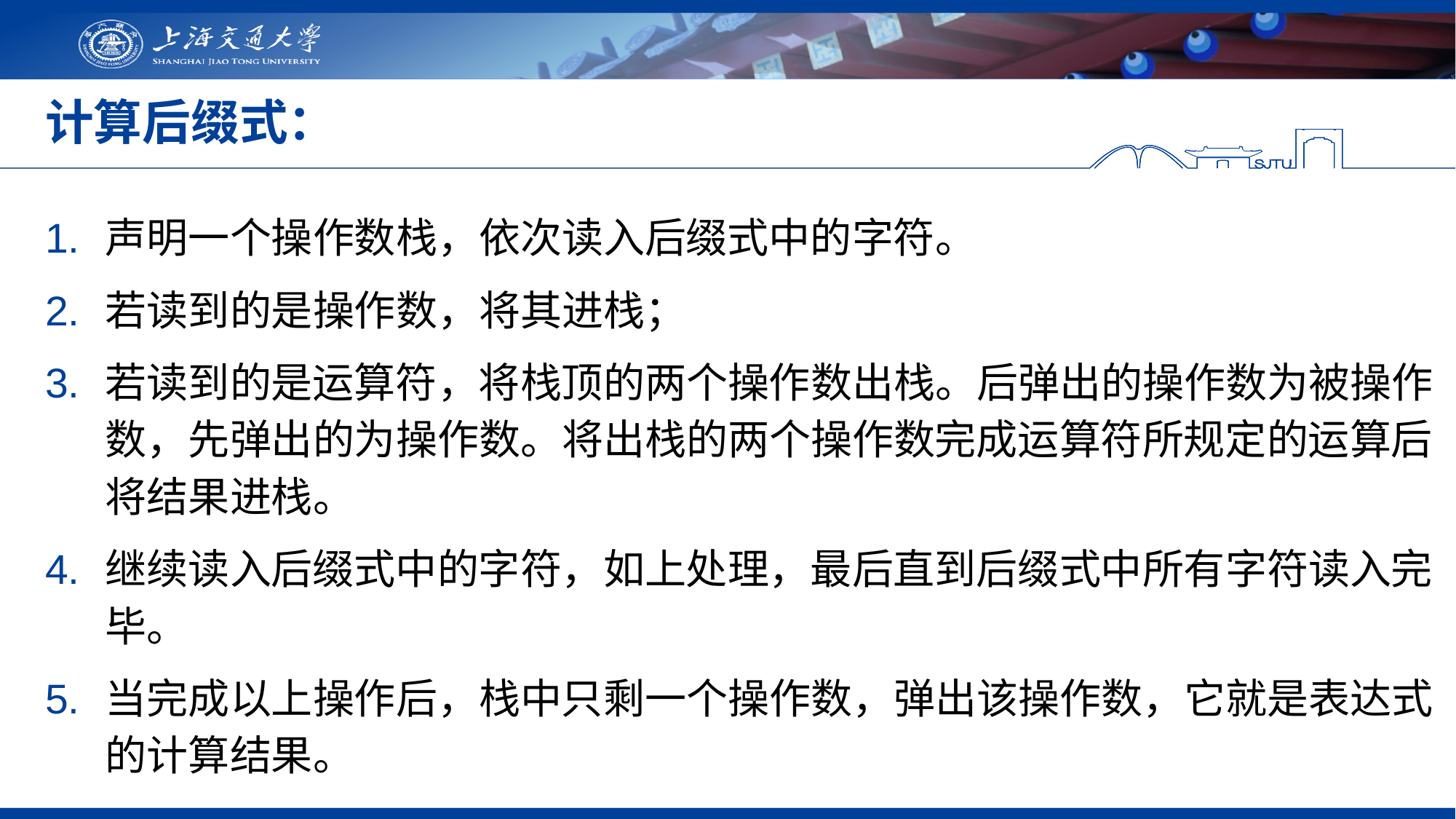

# 计算后缀式：
声明一个操作数栈，依次读入后缀式中的字符。
若读到的是操作数，将其进栈；
若读到的是运算符，将栈顶的两个操作数出栈。后弹出的操作数为被操作数，先弹出的为操作数。将出栈的两个操作数完成运算符所规定的运算后将结果进栈。
继续读入后缀式中的字符，如上处理，最后直到后缀式中所有字符读入完毕。
当完成以上操作后，栈中只剩一个操作数，弹出该操作数，它就是表达式的计算结果。